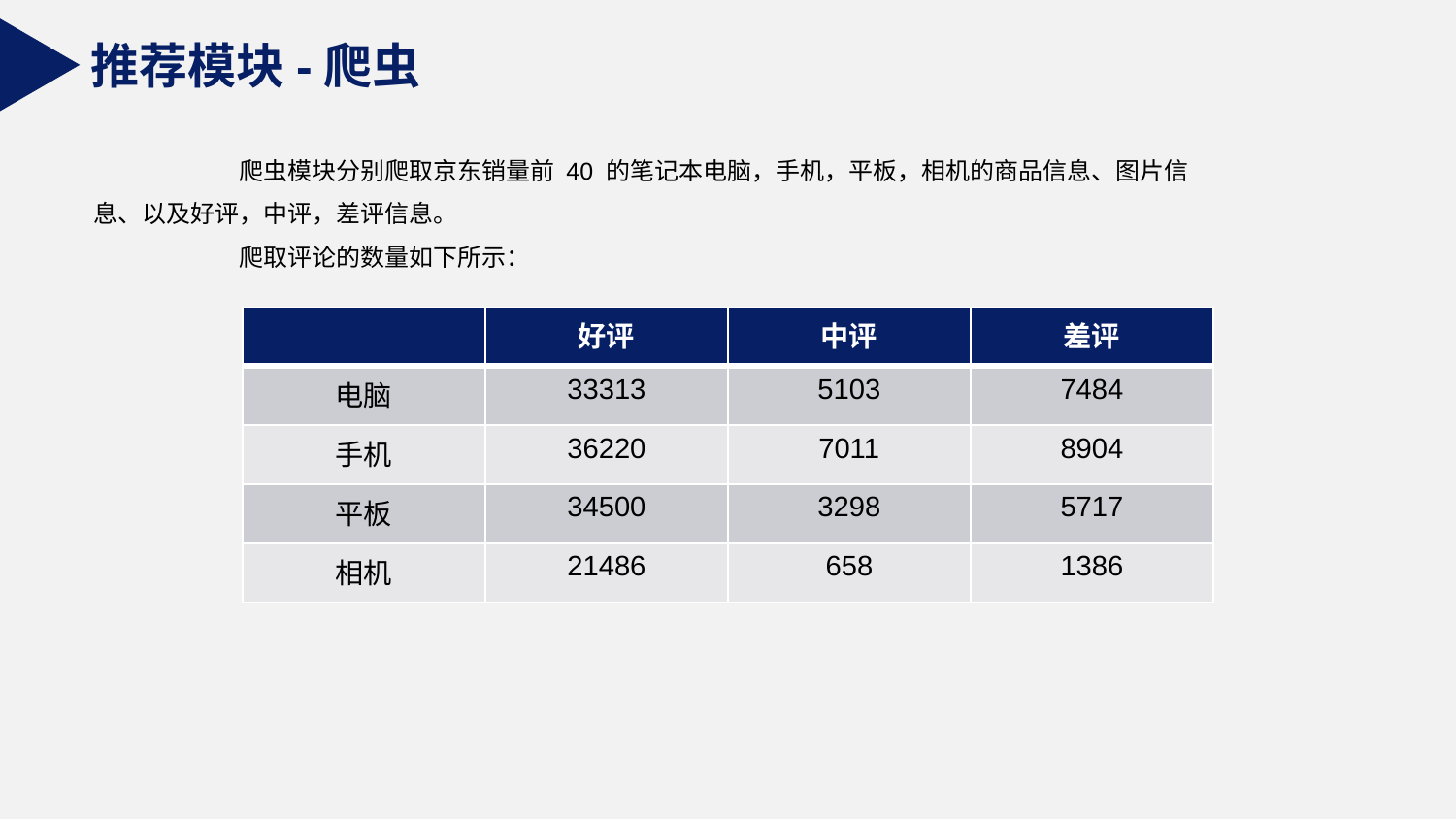

推荐模块-爬虫

	爬虫模块分别爬取京东销量前 40 的笔记本电脑，手机，平板，相机的商品信息、图片信息、以及好评，中评，差评信息。
	爬取评论的数量如下所示：
|  | 好评 | 中评 | 差评 |
| --- | --- | --- | --- |
| 电脑 | 33313 | 5103 | 7484 |
| 手机 | 36220 | 7011 | 8904 |
| 平板 | 34500 | 3298 | 5717 |
| 相机 | 21486 | 658 | 1386 |